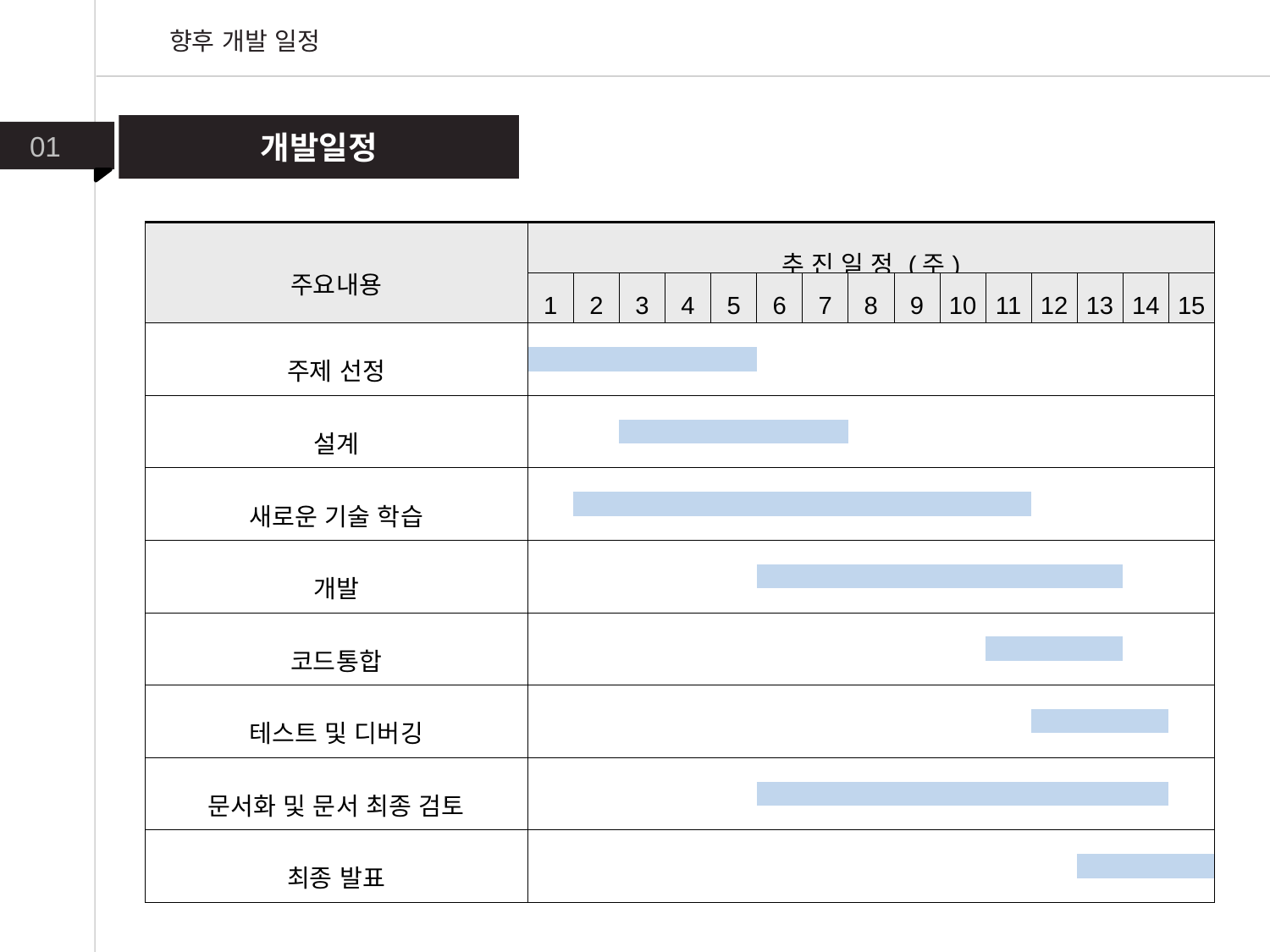

향후 개발 일정
개발일정

01

| 주요내용 | 추 진 일 정 (주) |  |  |  |  |  |  |  |  |  |  |  |  |  |  |
| --- | --- | --- | --- | --- | --- | --- | --- | --- | --- | --- | --- | --- | --- | --- | --- |
|  | 1 | 2 | 3 | 4 | 5 | 6 | 7 | 8 | 9 | 10 | 11 | 12 | 13 | 14 | 15 |
| 주제 선정 |  |  |  |  |  |  |  |  |  |  |  |  |  |  |  |
|  |  |  |  |  |  |  |  |  |  |  |  |  |  |  |  |
|  |  |  |  |  |  |  |  |  |  |  |  |  |  |  |  |
| 설계 |  |  |  |  |  |  |  |  |  |  |  |  |  |  |  |
|  |  |  |  |  |  |  |  |  |  |  |  |  |  |  |  |
|  |  |  |  |  |  |  |  |  |  |  |  |  |  |  |  |
| 새로운 기술 학습 |  |  |  |  |  |  |  |  |  |  |  |  |  |  |  |
|  |  |  |  |  |  |  |  |  |  |  |  |  |  |  |  |
|  |  |  |  |  |  |  |  |  |  |  |  |  |  |  |  |
| 개발 |  |  |  |  |  |  |  |  |  |  |  |  |  |  |  |
|  |  |  |  |  |  |  |  |  |  |  |  |  |  |  |  |
|  |  |  |  |  |  |  |  |  |  |  |  |  |  |  |  |
| 코드통합 |  |  |  |  |  |  |  |  |  |  |  |  |  |  |  |
|  |  |  |  |  |  |  |  |  |  |  |  |  |  |  |  |
|  |  |  |  |  |  |  |  |  |  |  |  |  |  |  |  |
| 테스트 및 디버깅 |  |  |  |  |  |  |  |  |  |  |  |  |  |  |  |
|  |  |  |  |  |  |  |  |  |  |  |  |  |  |  |  |
|  |  |  |  |  |  |  |  |  |  |  |  |  |  |  |  |
| 문서화 및 문서 최종 검토 |  |  |  |  |  |  |  |  |  |  |  |  |  |  |  |
|  |  |  |  |  |  |  |  |  |  |  |  |  |  |  |  |
|  |  |  |  |  |  |  |  |  |  |  |  |  |  |  |  |
| 최종 발표 |  |  |  |  |  |  |  |  |  |  |  |  |  |  |  |
|  |  |  |  |  |  |  |  |  |  |  |  |  |  |  |  |
|  |  |  |  |  |  |  |  |  |  |  |  |  |  |  |  |